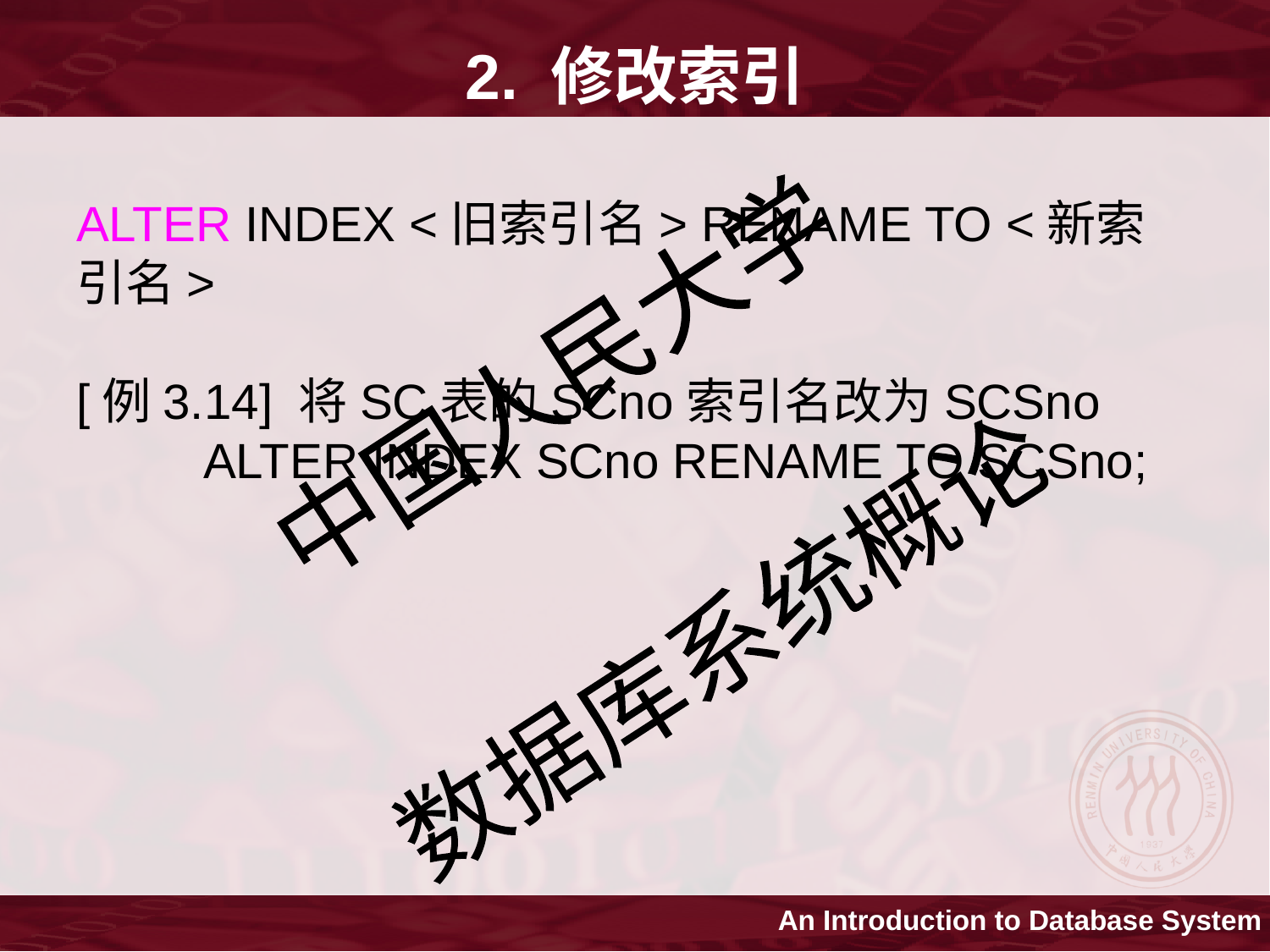

# 2. 修改索引
ALTER INDEX <旧索引名> RENAME TO <新索引名>

[例3.14] 将SC表的SCno索引名改为SCSno
	ALTER INDEX SCno RENAME TO SCSno;